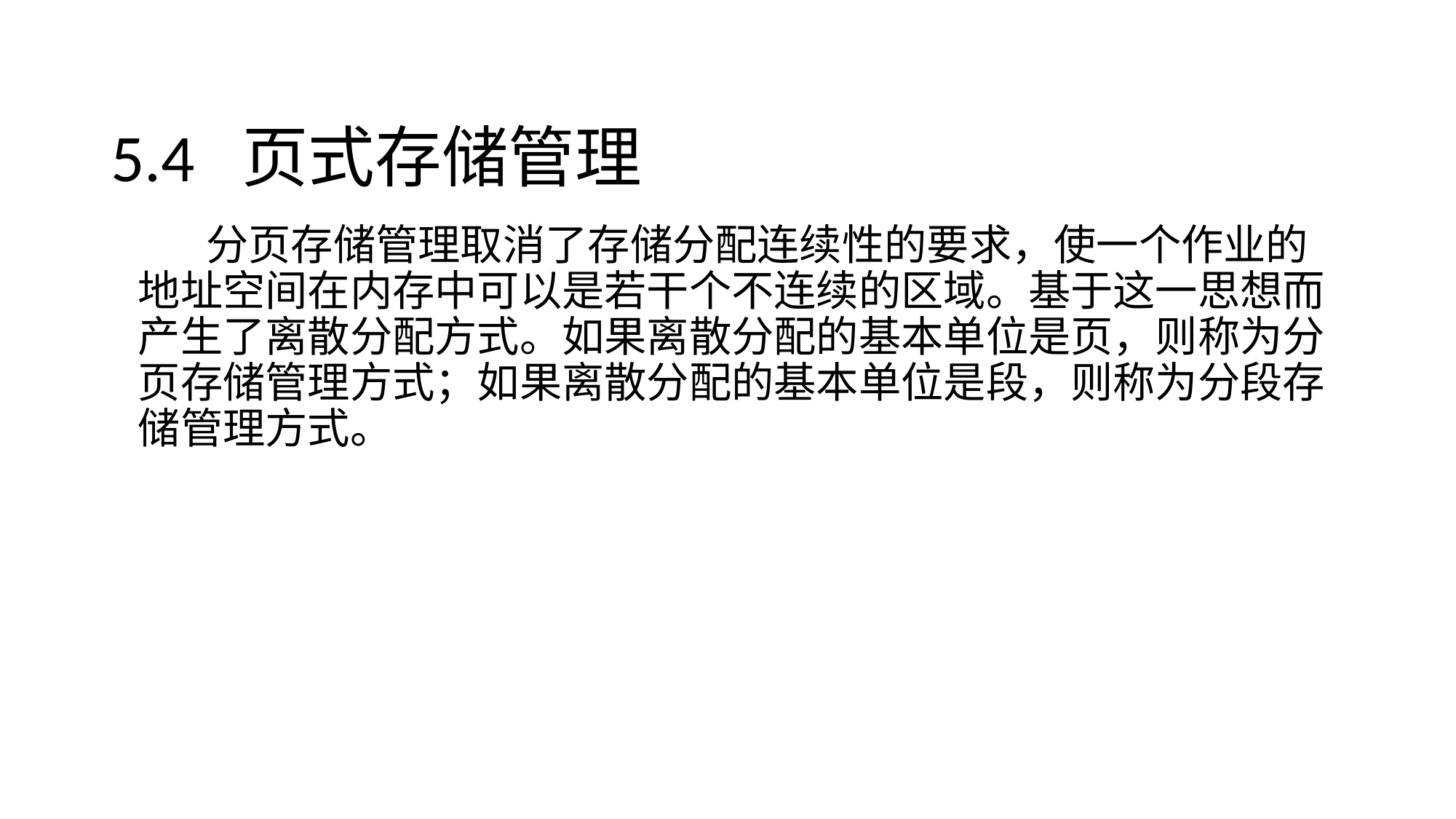

5.4  页式存储管理
         分页存储管理取消了存储分配连续性的要求，使一个作业的地址空间在内存中可以是若干个不连续的区域。基于这一思想而产生了离散分配方式。如果离散分配的基本单位是页，则称为分页存储管理方式；如果离散分配的基本单位是段，则称为分段存储管理方式。
1